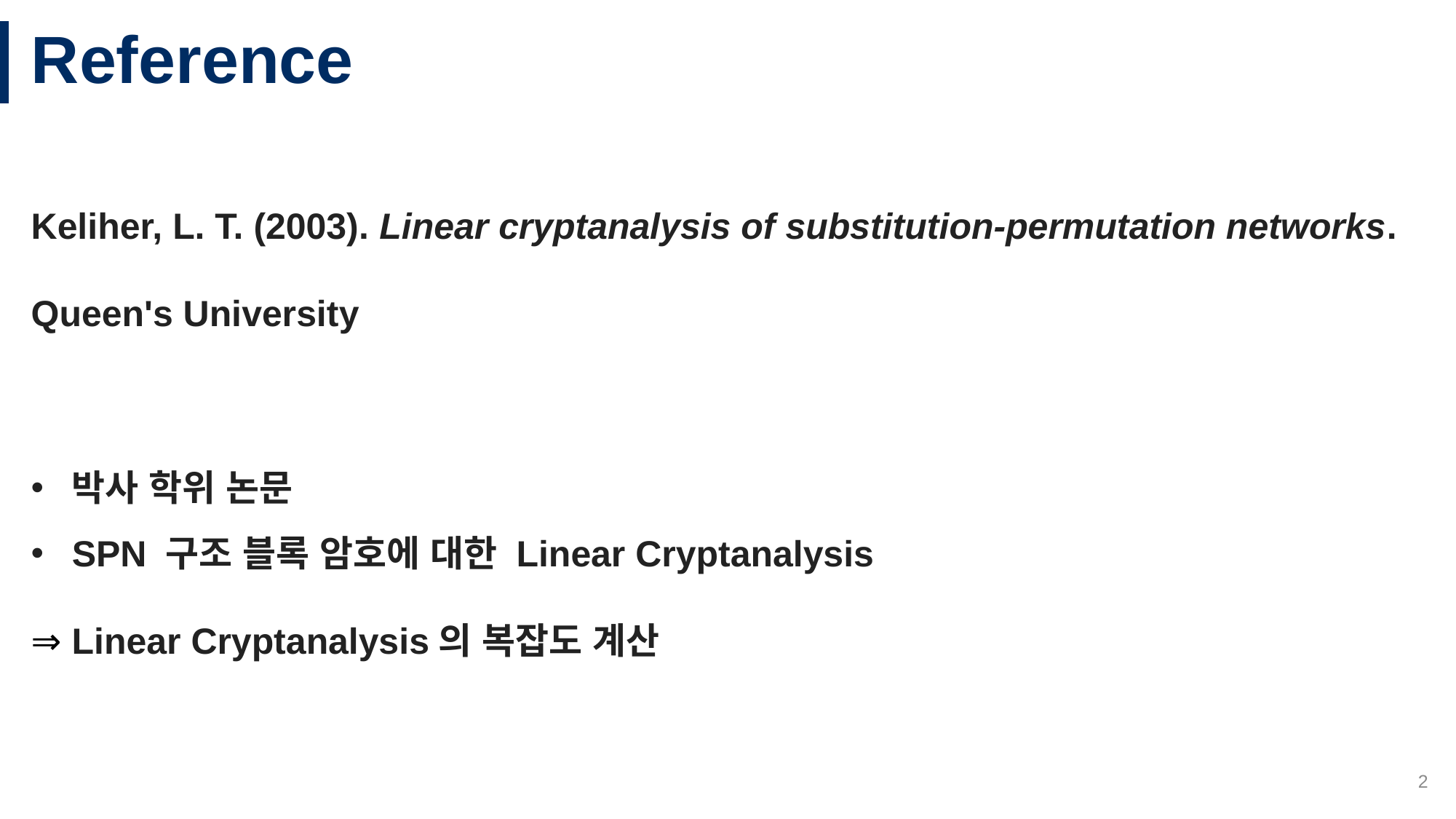

# Reference
Keliher, L. T. (2003). Linear cryptanalysis of substitution-permutation networks. Queen's University

박사 학위 논문
SPN 구조 블록 암호에 대한 Linear Cryptanalysis
⇒ Linear Cryptanalysis의 복잡도 계산
2